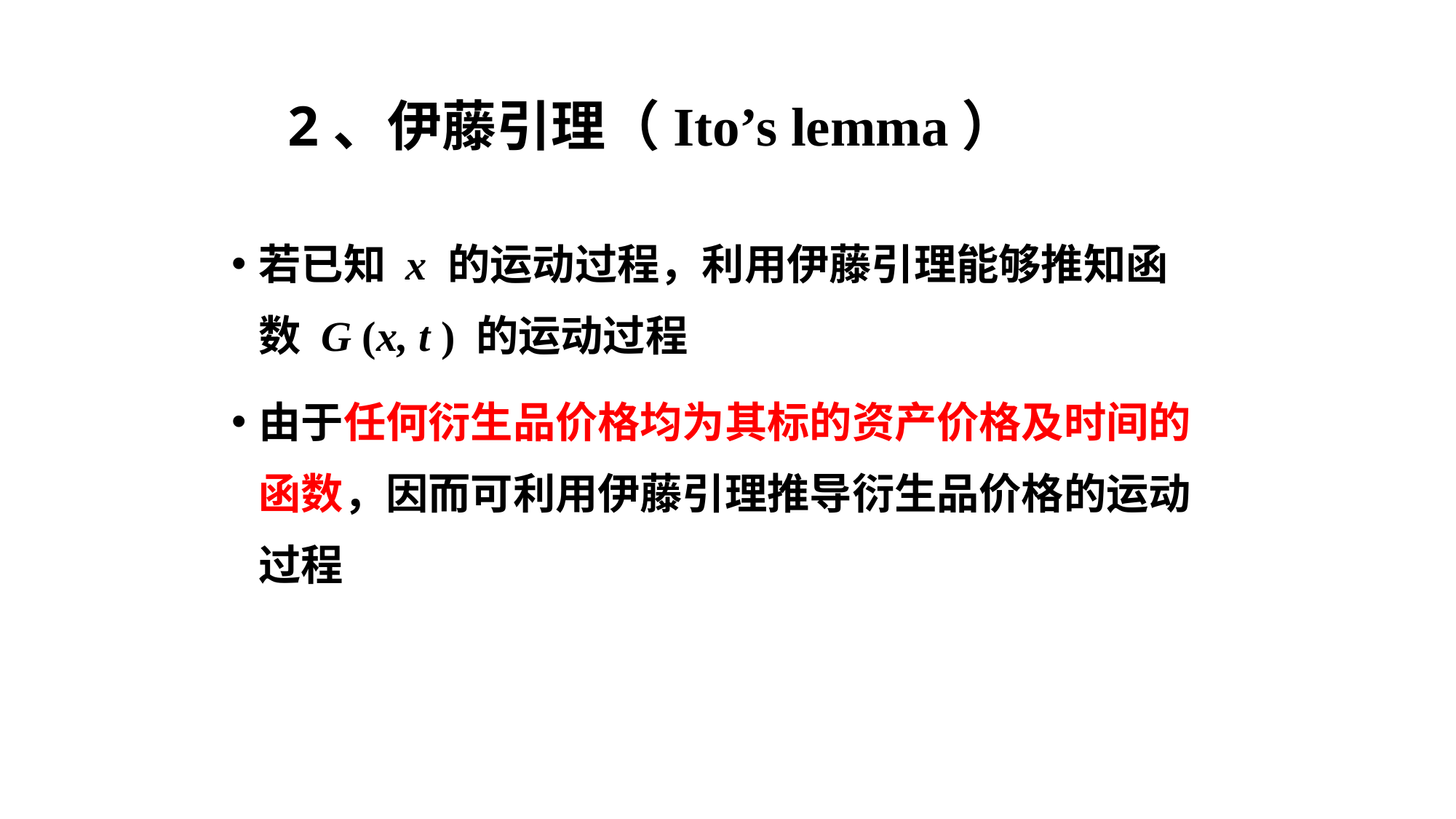

# 2、伊藤引理（Ito’s lemma）
若已知 x 的运动过程，利用伊藤引理能够推知函数 G (x, t ) 的运动过程
由于任何衍生品价格均为其标的资产价格及时间的函数，因而可利用伊藤引理推导衍生品价格的运动过程